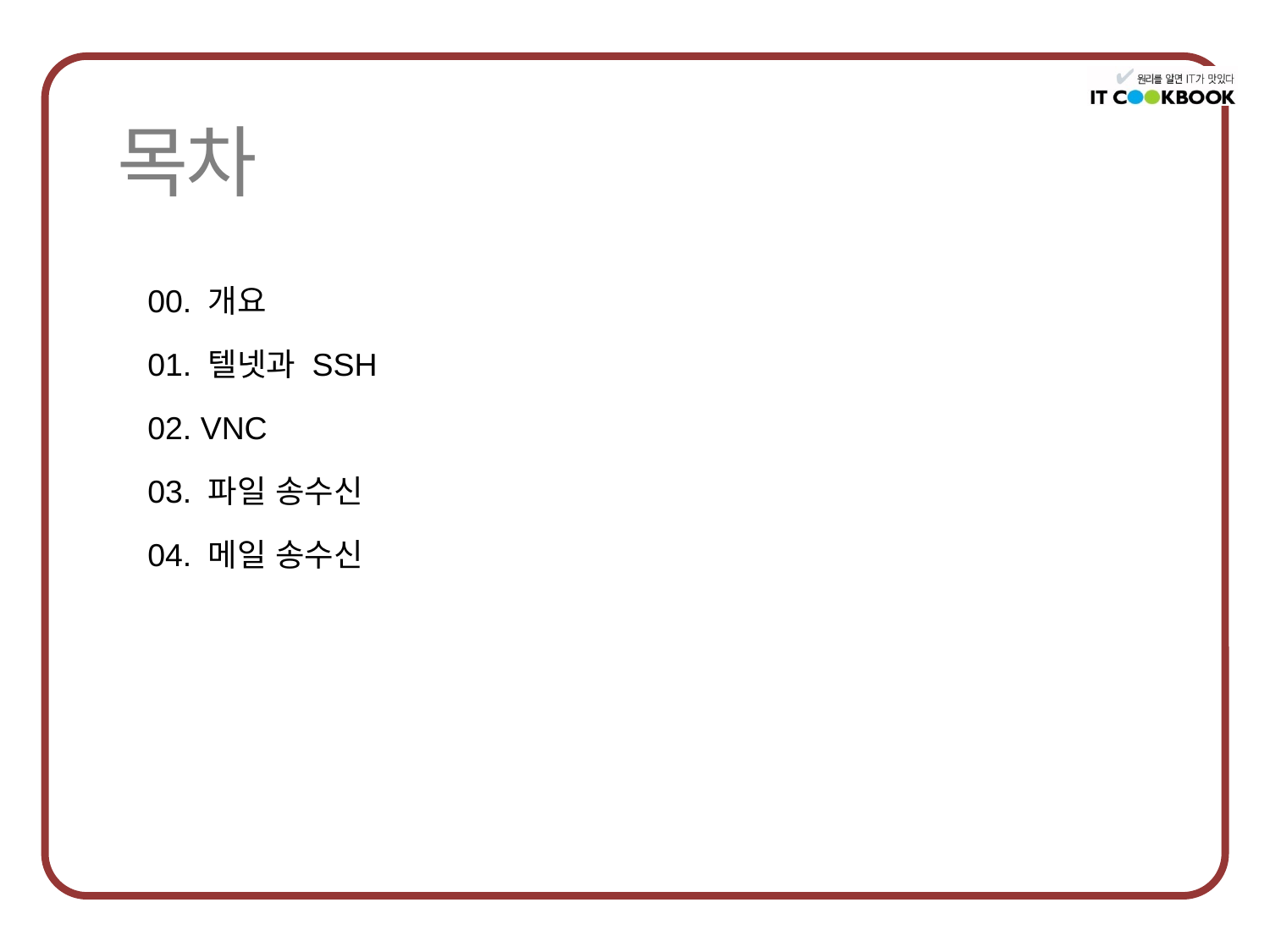

00. 개요
01. 텔넷과 SSH
02. VNC
03. 파일 송수신
04. 메일 송수신